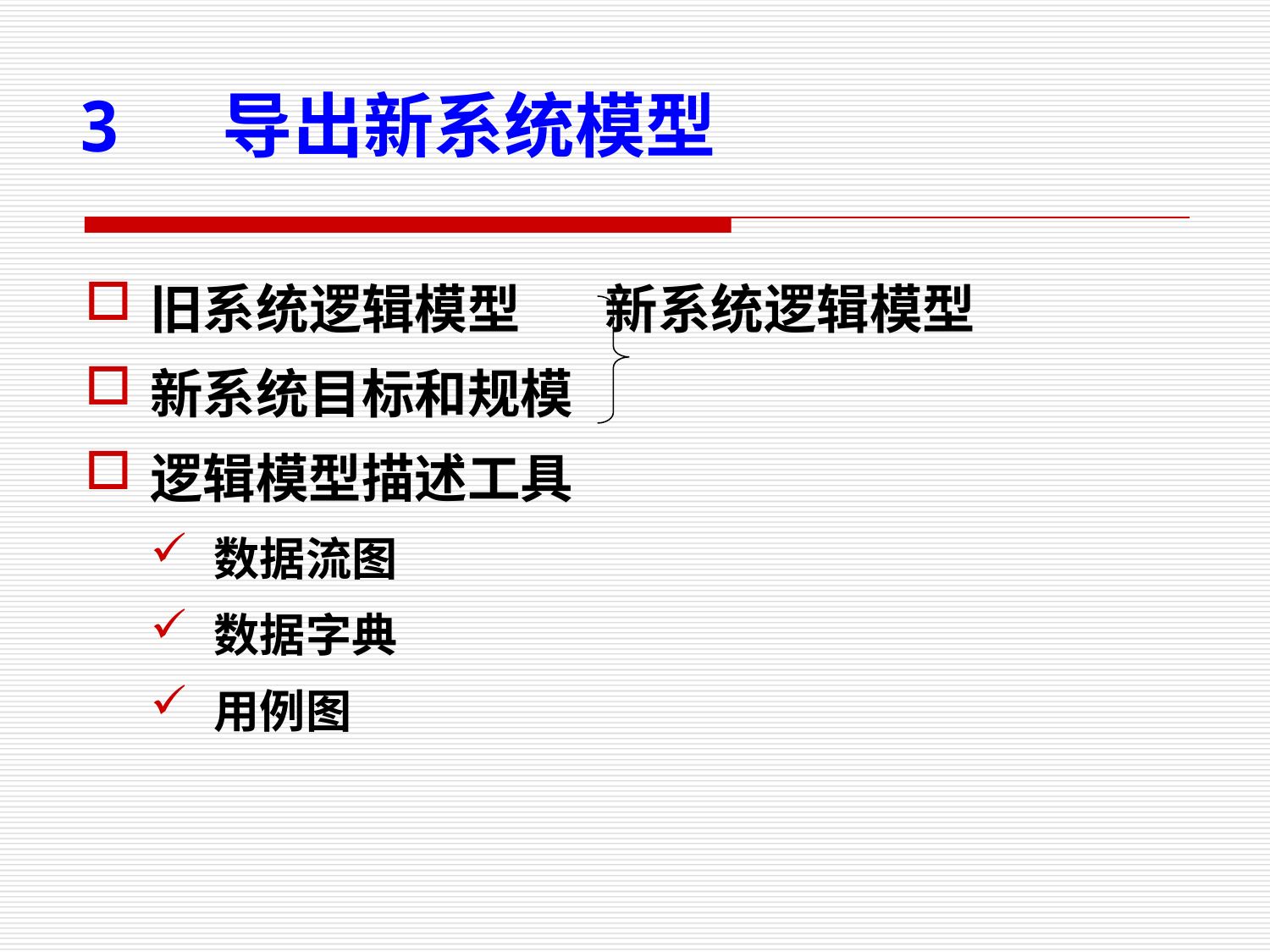

3  导出新系统模型
旧系统逻辑模型       新系统逻辑模型
新系统目标和规模
逻辑模型描述工具
数据流图
数据字典
用例图